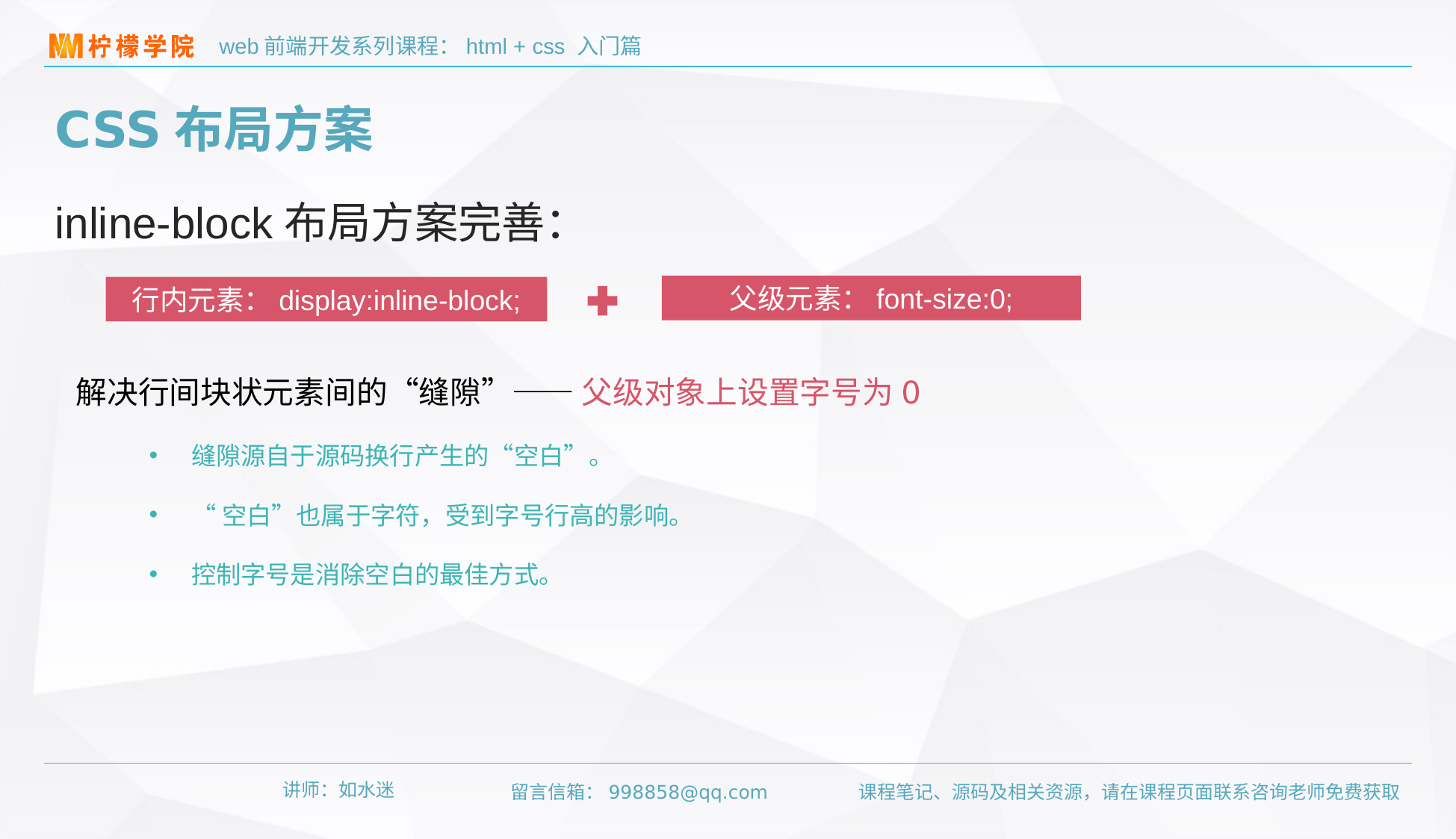

CSS布局方案
inline-block布局方案完善：
父级元素：font-size:0;
行内元素：display:inline-block;

解决行间块状元素间的“缝隙”—— 父级对象上设置字号为0
缝隙源自于源码换行产生的“空白”。
“空白”也属于字符，受到字号行高的影响。
控制字号是消除空白的最佳方式。